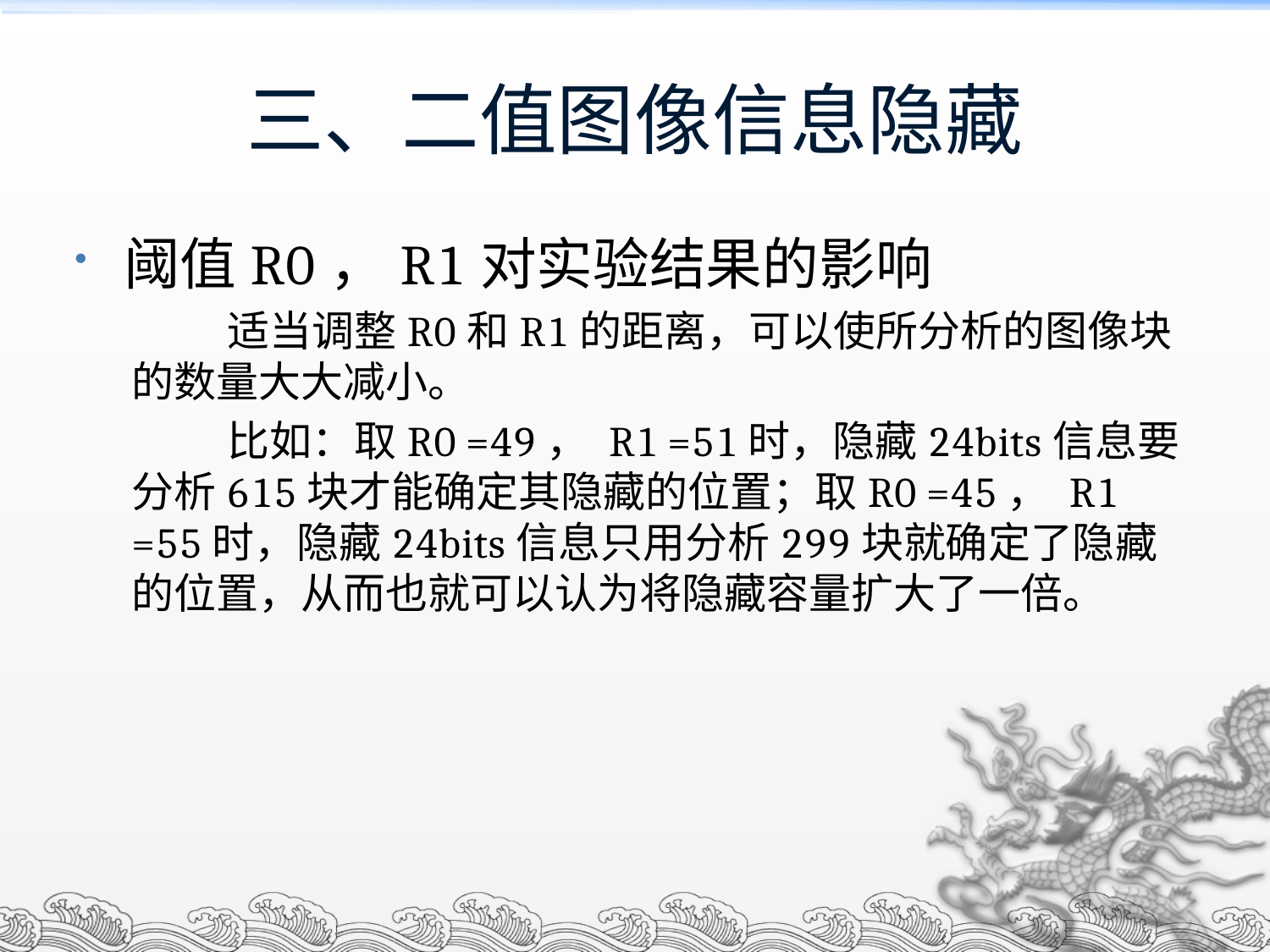

三、二值图像信息隐藏

阈值R0，R1对实验结果的影响
         适当调整R0和R1的距离，可以使所分析的图像块的数量大大减小。
         比如：取R0 =49， R1 =51时，隐藏24bits信息要分析615块才能确定其隐藏的位置；取R0 =45， R1 =55时，隐藏24bits信息只用分析299块就确定了隐藏的位置，从而也就可以认为将隐藏容量扩大了一倍。